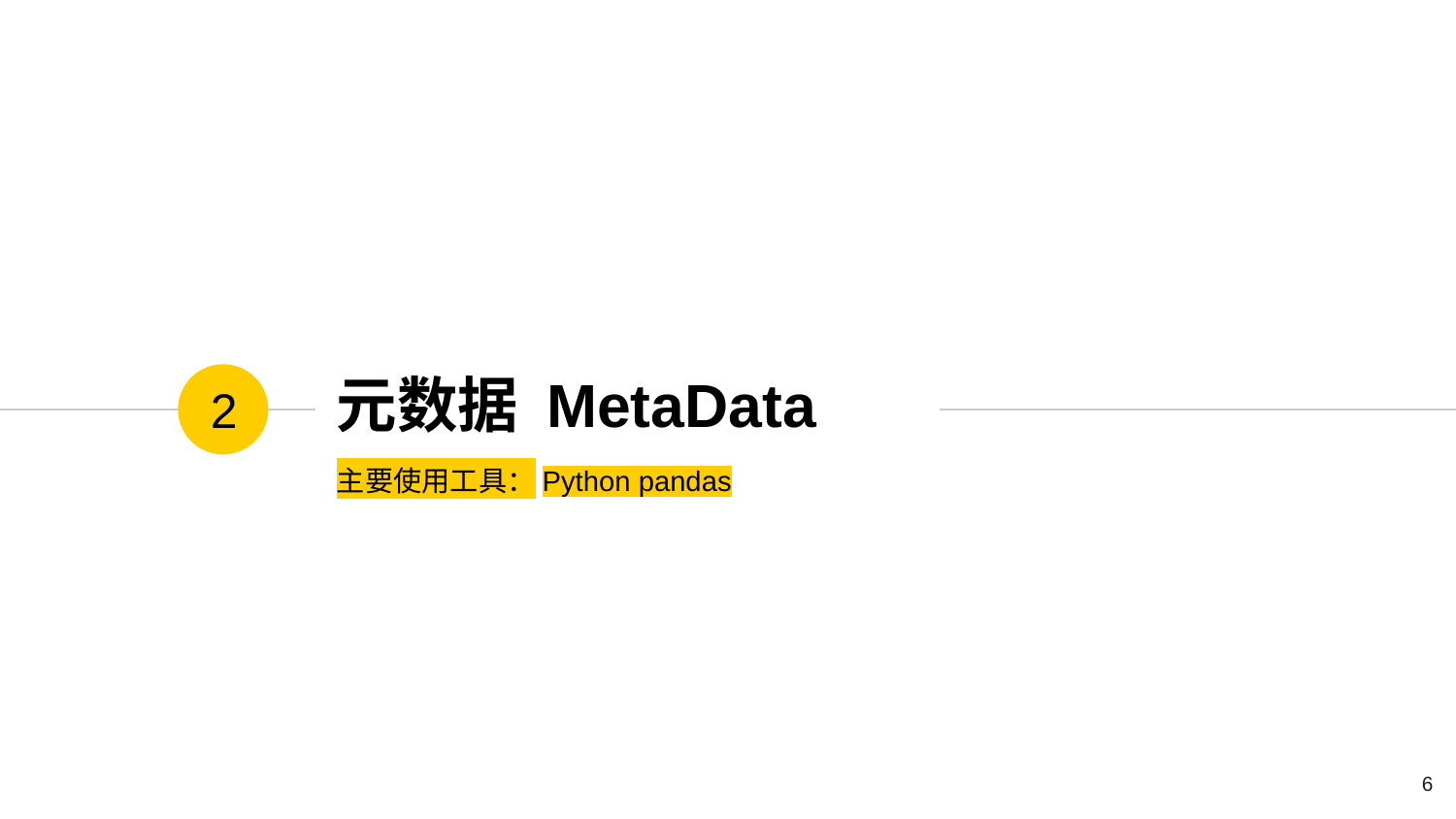

# 元数据 MetaData
2
主要使用工具：Python pandas
6